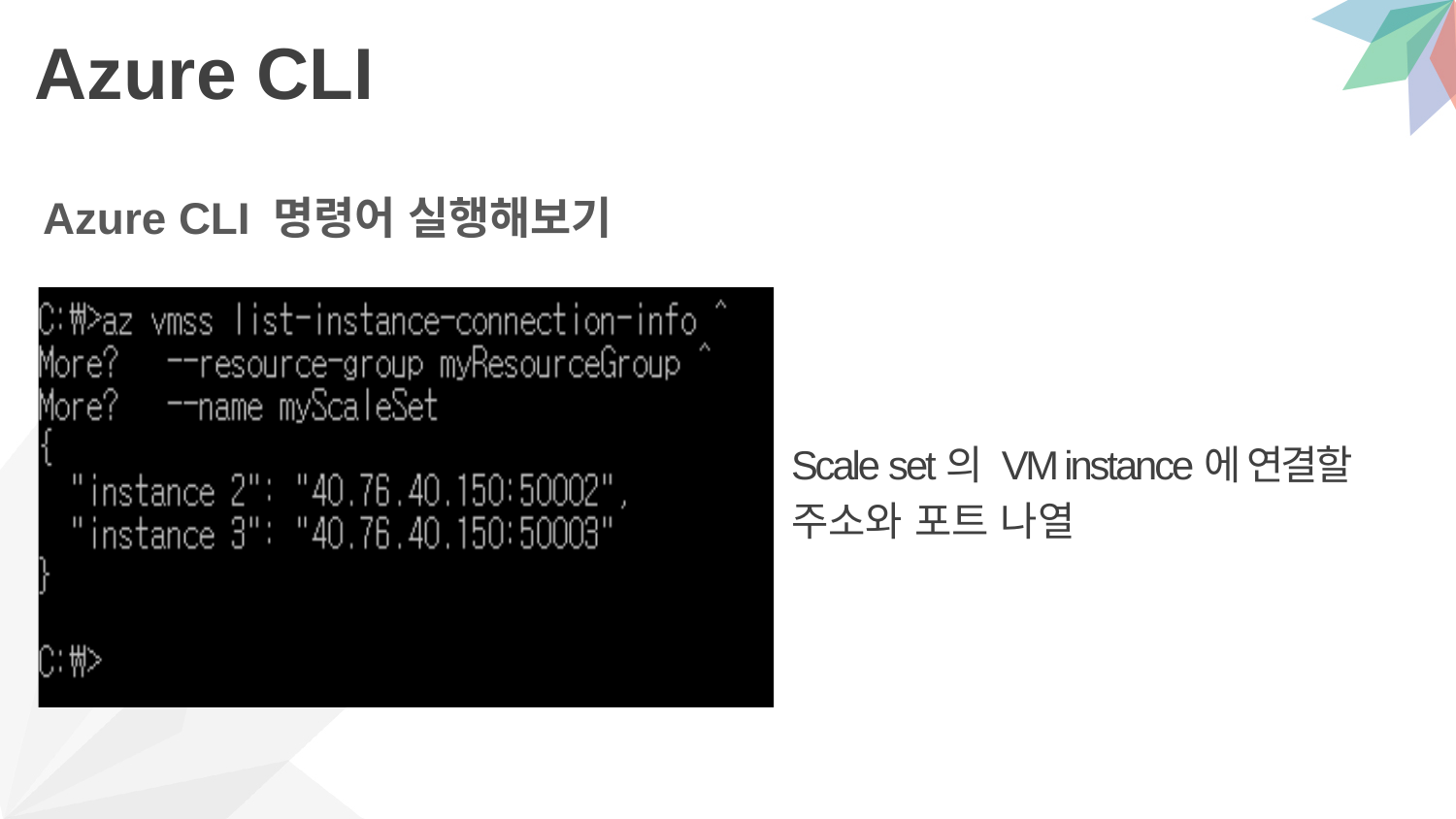

# Azure CLI
Azure CLI 명령어 실행해보기
Scale set의 VM instance에 연결할
주소와 포트 나열